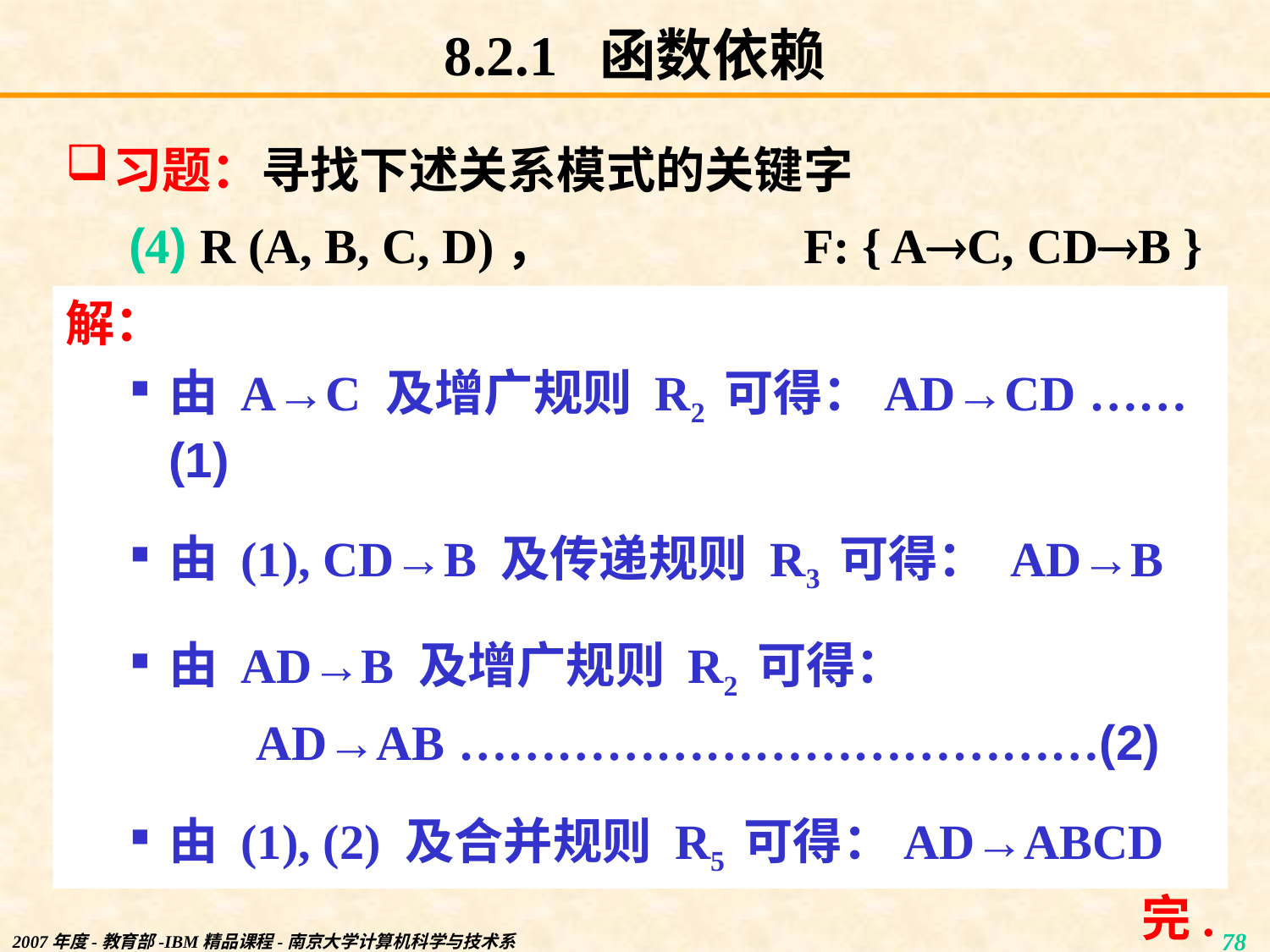

# 8.2.1  函数依赖
习题：寻找下述关系模式的关键字
(4) R (A, B, C, D)，		F: { A→C, CD→B }
解：
由 A→C 及增广规则 R2 可得：AD→CD ……(1)

由 (1), CD→B 及传递规则 R3 可得： AD→B

由 AD→B 及增广规则 R2 可得：
AD→AB …………………………………(2)

由 (1), (2) 及合并规则 R5 可得：AD→ABCD
完.
78
2007年度-教育部-IBM精品课程-南京大学计算机科学与技术系